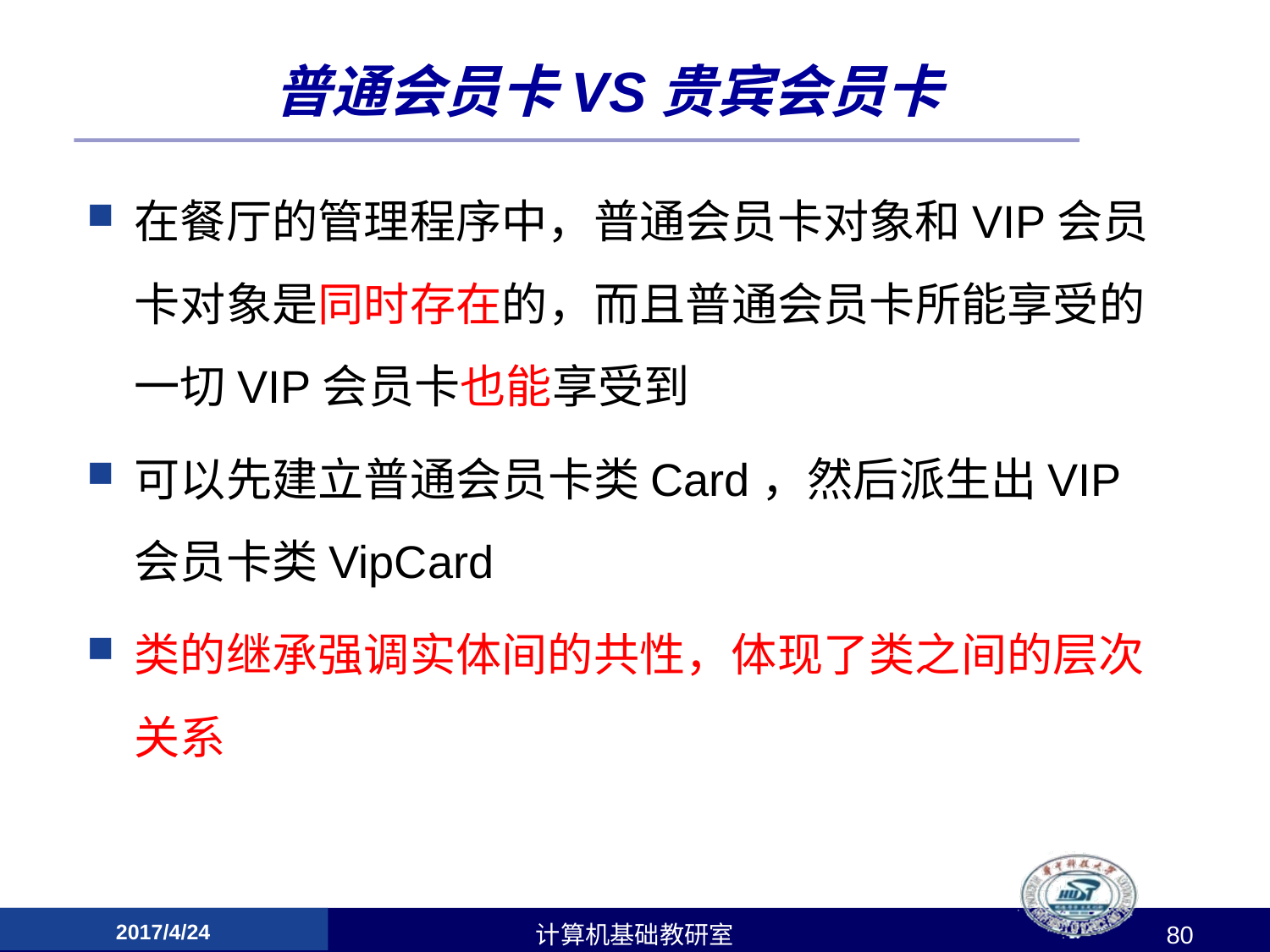

# 普通会员卡VS贵宾会员卡
在餐厅的管理程序中，普通会员卡对象和VIP会员卡对象是同时存在的，而且普通会员卡所能享受的一切VIP会员卡也能享受到
可以先建立普通会员卡类Card，然后派生出VIP会员卡类VipCard
类的继承强调实体间的共性，体现了类之间的层次关系

2017/4/24
计算机基础教研室
80